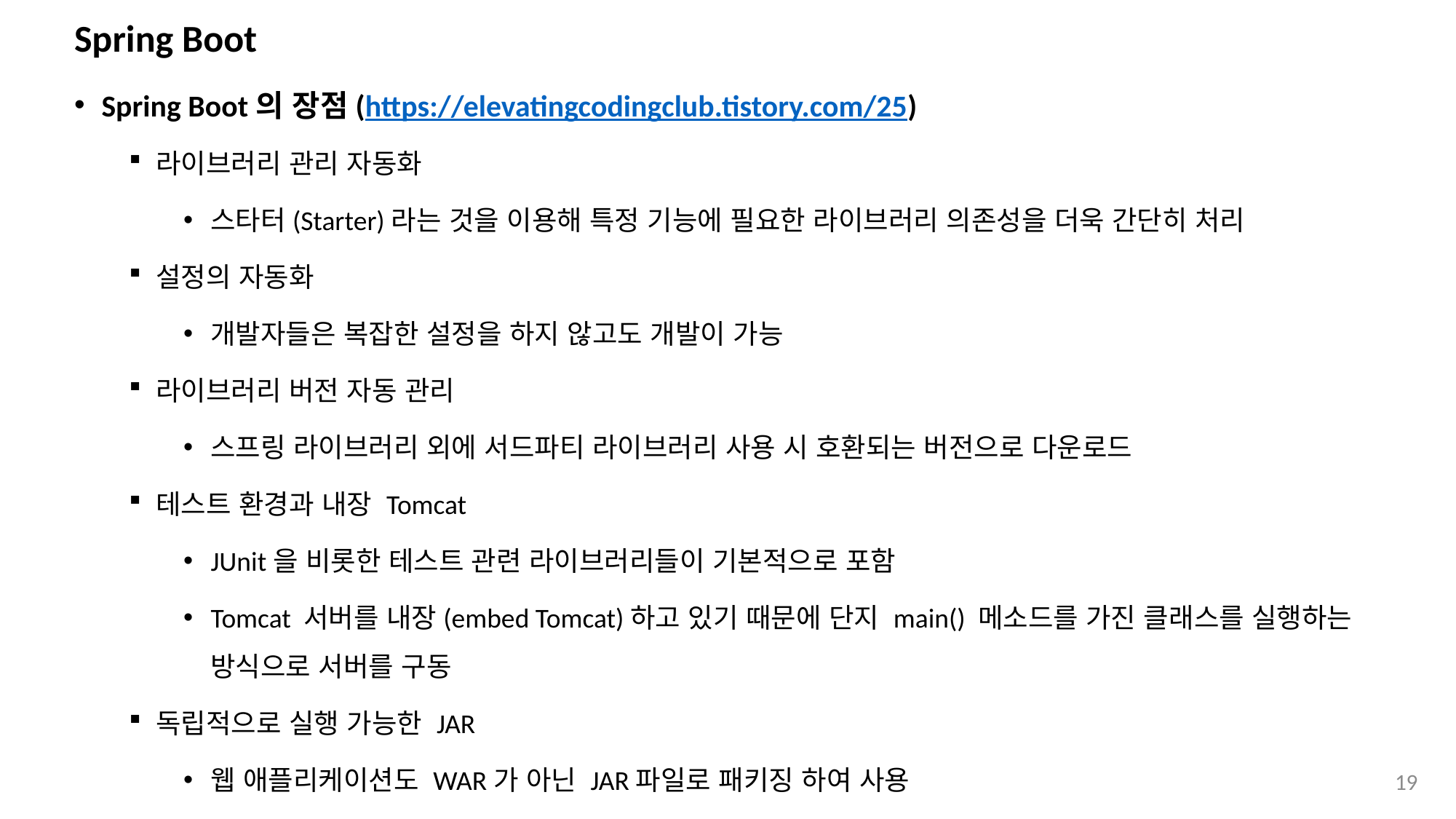

# Spring Boot
Spring Boot의 장점(https://elevatingcodingclub.tistory.com/25)
라이브러리 관리 자동화
스타터(Starter)라는 것을 이용해 특정 기능에 필요한 라이브러리 의존성을 더욱 간단히 처리
설정의 자동화
개발자들은 복잡한 설정을 하지 않고도 개발이 가능
라이브러리 버전 자동 관리
스프링 라이브러리 외에 서드파티 라이브러리 사용 시 호환되는 버전으로 다운로드
테스트 환경과 내장 Tomcat
JUnit을 비롯한 테스트 관련 라이브러리들이 기본적으로 포함
Tomcat 서버를 내장(embed Tomcat)하고 있기 때문에 단지 main() 메소드를 가진 클래스를 실행하는 방식으로 서버를 구동
독립적으로 실행 가능한 JAR
웹 애플리케이션도 WAR가 아닌 JAR파일로 패키징 하여 사용
19